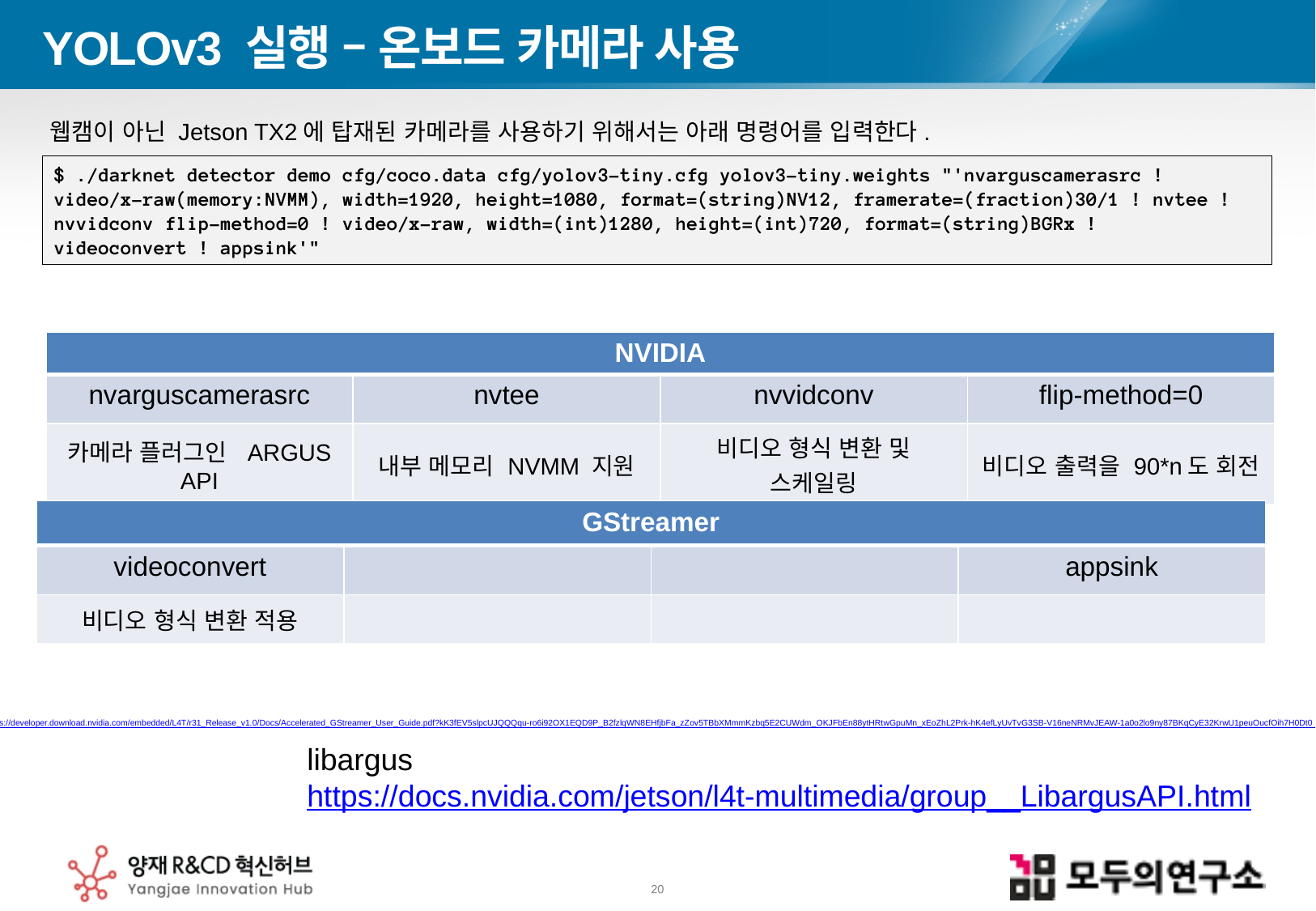

# YOLOv3 실행 – 온보드 카메라 사용
웹캠이 아닌 Jetson TX2에 탑재된 카메라를 사용하기 위해서는 아래 명령어를 입력한다.
$ ./darknet detector demo cfg/coco.data cfg/yolov3-tiny.cfg yolov3-tiny.weights "'nvarguscamerasrc ! video/x-raw(memory:NVMM), width=1920, height=1080, format=(string)NV12, framerate=(fraction)30/1 ! nvtee ! nvvidconv flip-method=0 ! video/x-raw, width=(int)1280, height=(int)720, format=(string)BGRx ! videoconvert ! appsink'"
| NVIDIA |  |  |  |
| --- | --- | --- | --- |
| nvarguscamerasrc | nvtee | nvvidconv | flip-method=0 |
| 카메라 플러그인 ARGUS API | 내부 메모리 NVMM 지원 | 비디오 형식 변환 및 스케일링 | 비디오 출력을 90\*n도 회전 |
| GStreamer |  |  |  |
| --- | --- | --- | --- |
| videoconvert |  |  | appsink |
| 비디오 형식 변환 적용 |  |  |  |
https://developer.download.nvidia.com/embedded/L4T/r31_Release_v1.0/Docs/Accelerated_GStreamer_User_Guide.pdf?kK3fEV5slpcUJQQQqu-ro6i92OX1EQD9P_B2fzlqWN8EHfjbFa_zZov5TBbXMmmKzbq5E2CUWdm_OKJFbEn88ytHRtwGpuMn_xEoZhL2Prk-hK4efLyUvTvG3SB-V16neNRMvJEAW-1a0o2lo9ny87BKqCyE32KrwU1peuOucfOih7H0Dt0
libargus
https://docs.nvidia.com/jetson/l4t-multimedia/group__LibargusAPI.html